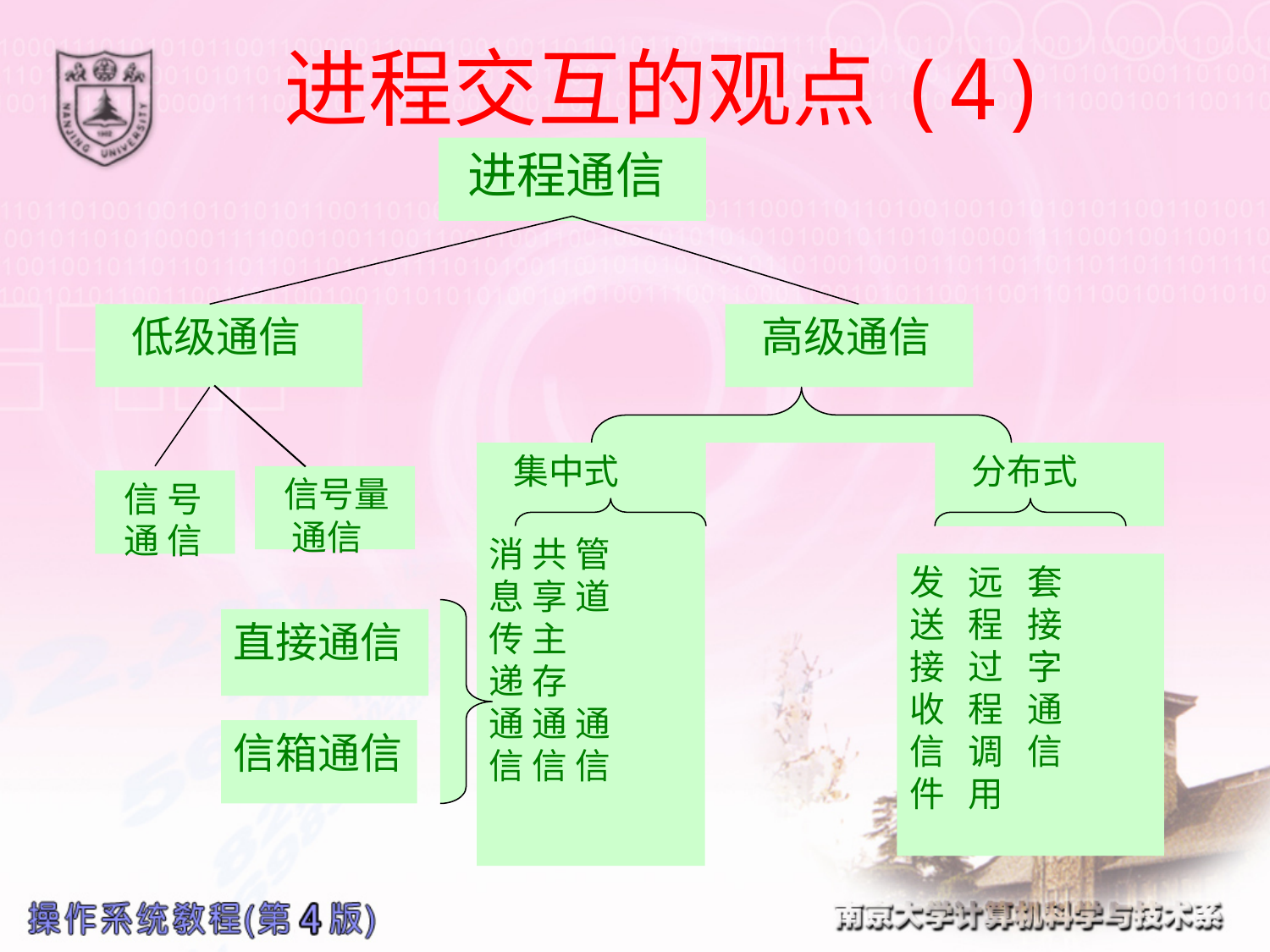

# 进程交互的观点(4)
 进程通信

  低级通信
  高级通信

  集中式
  分布式
 信号量
  通信
 信 号
 通 信

消 共 管
息 享 道
传 主
递 存
通 通 通
信 信 信
发   远   套
送   程   接
接   过   字
收   程   通
信   调   信
件   用

直接通信
信箱通信